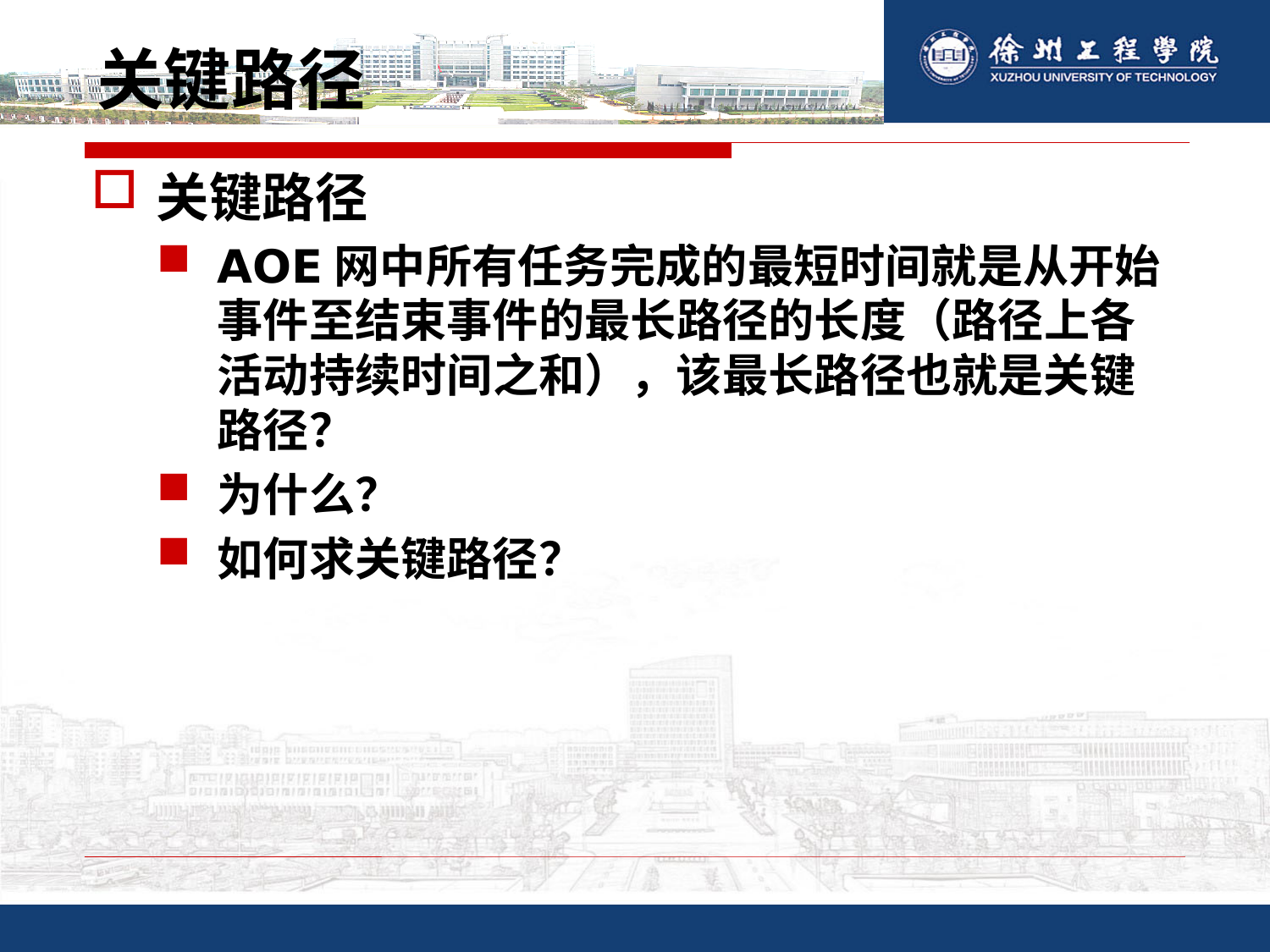

# 关键路径
关键路径
AOE网中所有任务完成的最短时间就是从开始事件至结束事件的最长路径的长度（路径上各活动持续时间之和），该最长路径也就是关键路径？
为什么？
如何求关键路径？